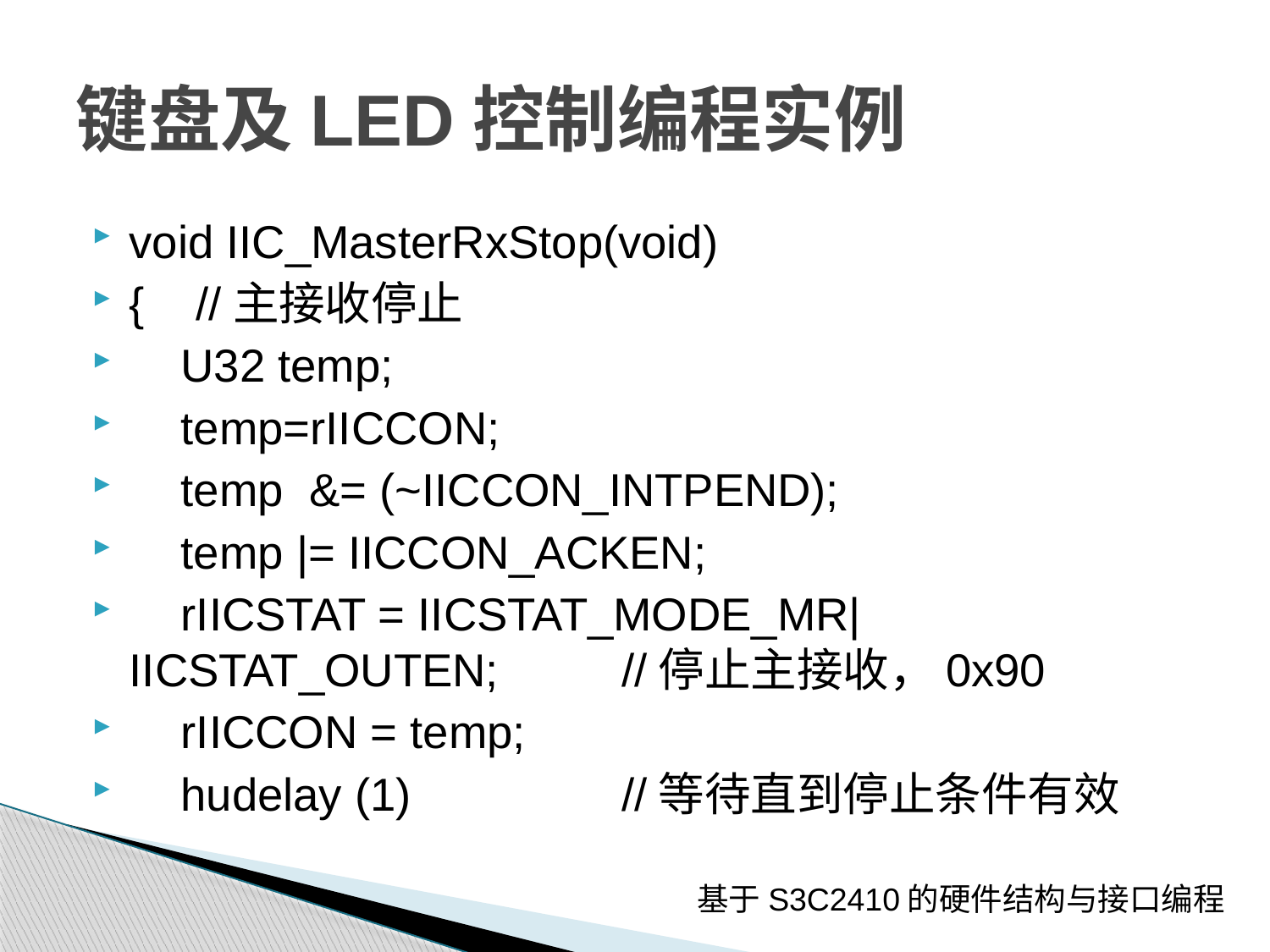

# 键盘及LED控制编程实例
void IIC_MasterRxStop(void)
{    //主接收停止
    U32 temp;
    temp=rIICCON;
    temp  &= (~IICCON_INTPEND);
    temp |= IICCON_ACKEN;
    rIICSTAT = IICSTAT_MODE_MR|IICSTAT_OUTEN;				//停止主接收，0x90
    rIICCON = temp;
    hudelay (1)               					//等待直到停止条件有效
基于S3C2410的硬件结构与接口编程